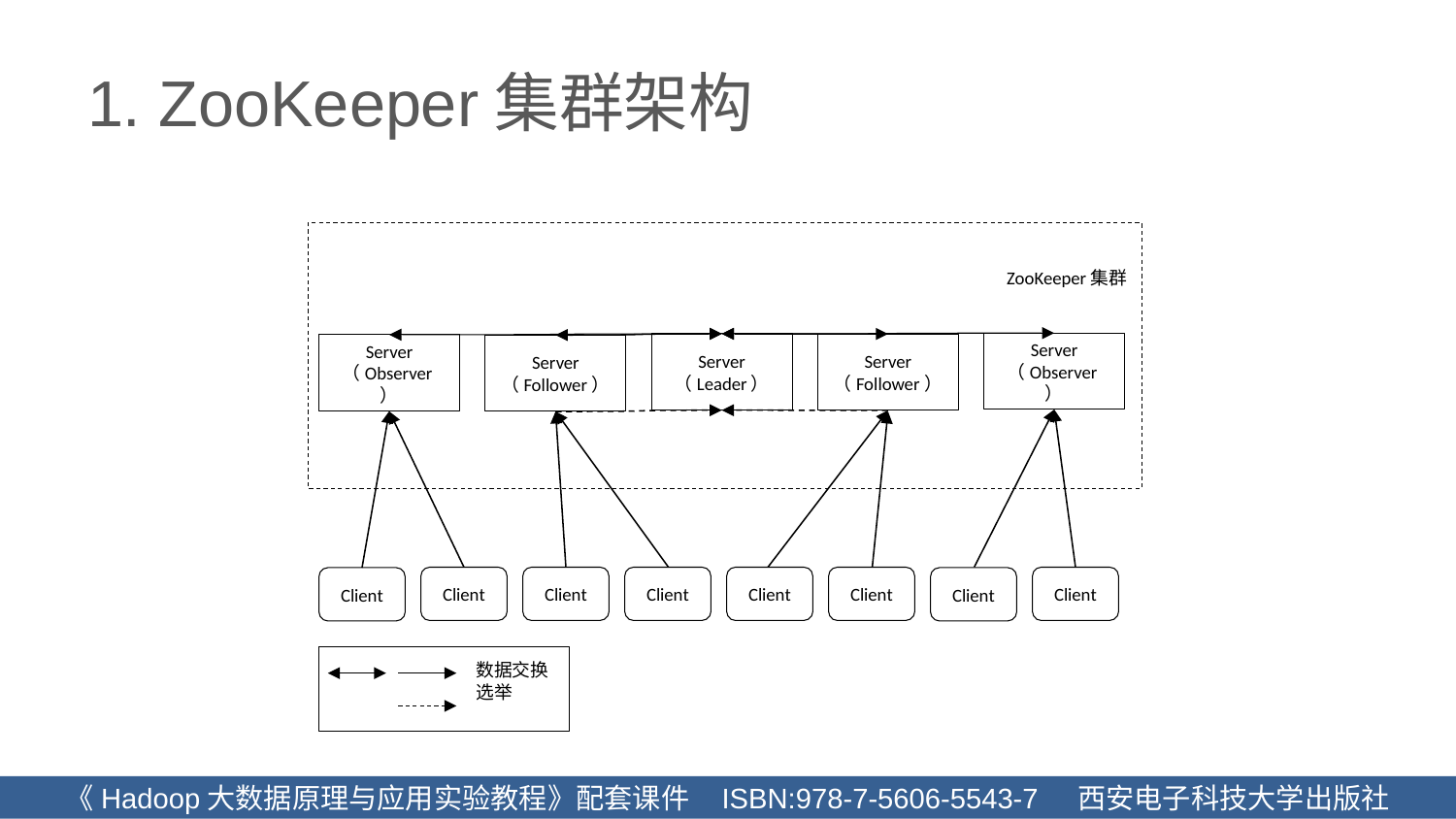

# 1. ZooKeeper集群架构

ZooKeeper集群

Server
（Observer）
Server
（Leader）
Server
（Follower）
Server
（Observer）
Server
（Follower）
Client
Client
Client
Client
Client
Client
Client
Client

数据交换
选举